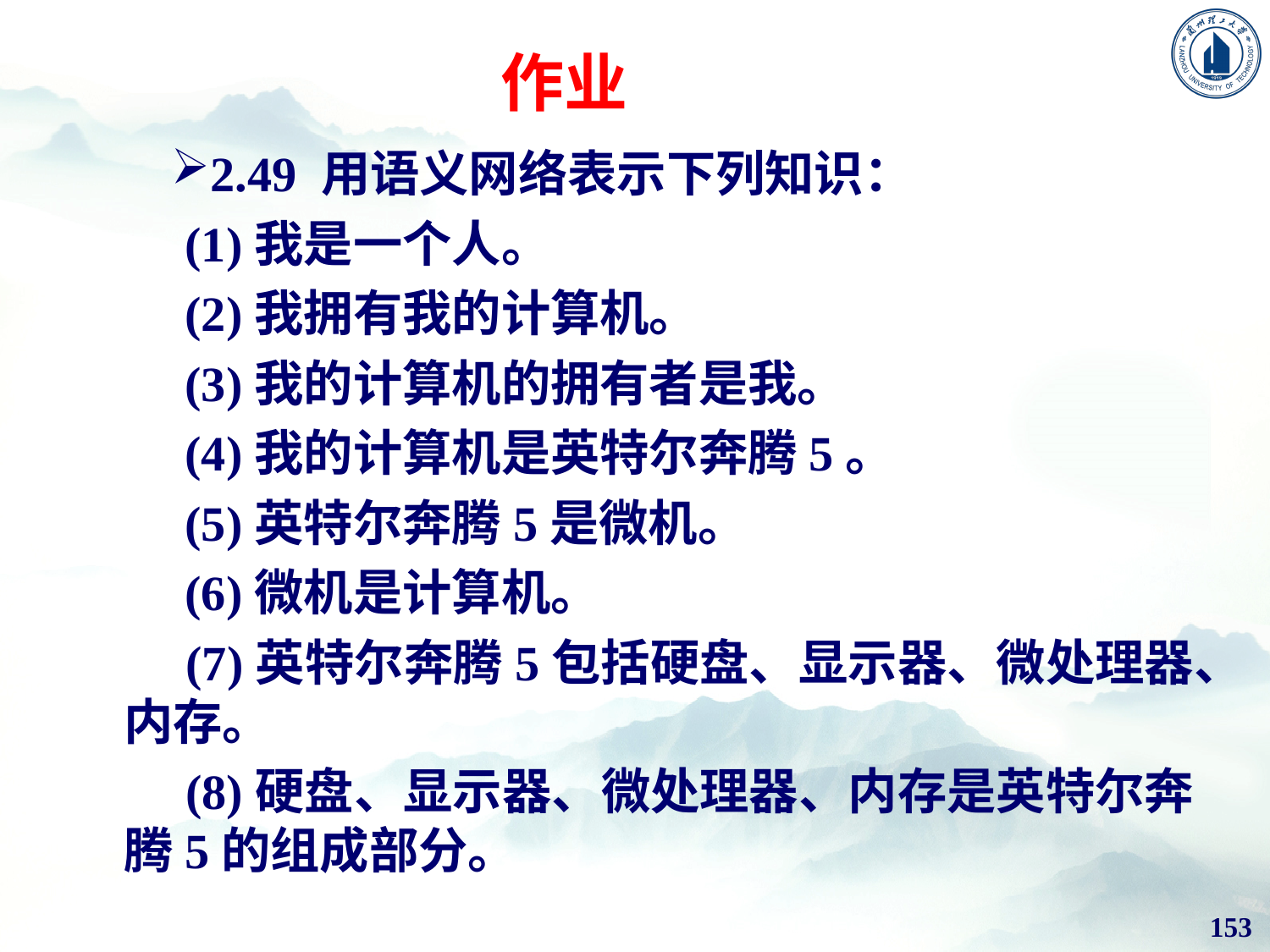

# 作业
2.49 用语义网络表示下列知识：
     (1)我是一个人。
     (2)我拥有我的计算机。
     (3)我的计算机的拥有者是我。
     (4)我的计算机是英特尔奔腾5。
     (5)英特尔奔腾5是微机。
     (6)微机是计算机。
     (7)英特尔奔腾5包括硬盘、显示器、微处理器、内存。
     (8)硬盘、显示器、微处理器、内存是英特尔奔腾5的组成部分。
153